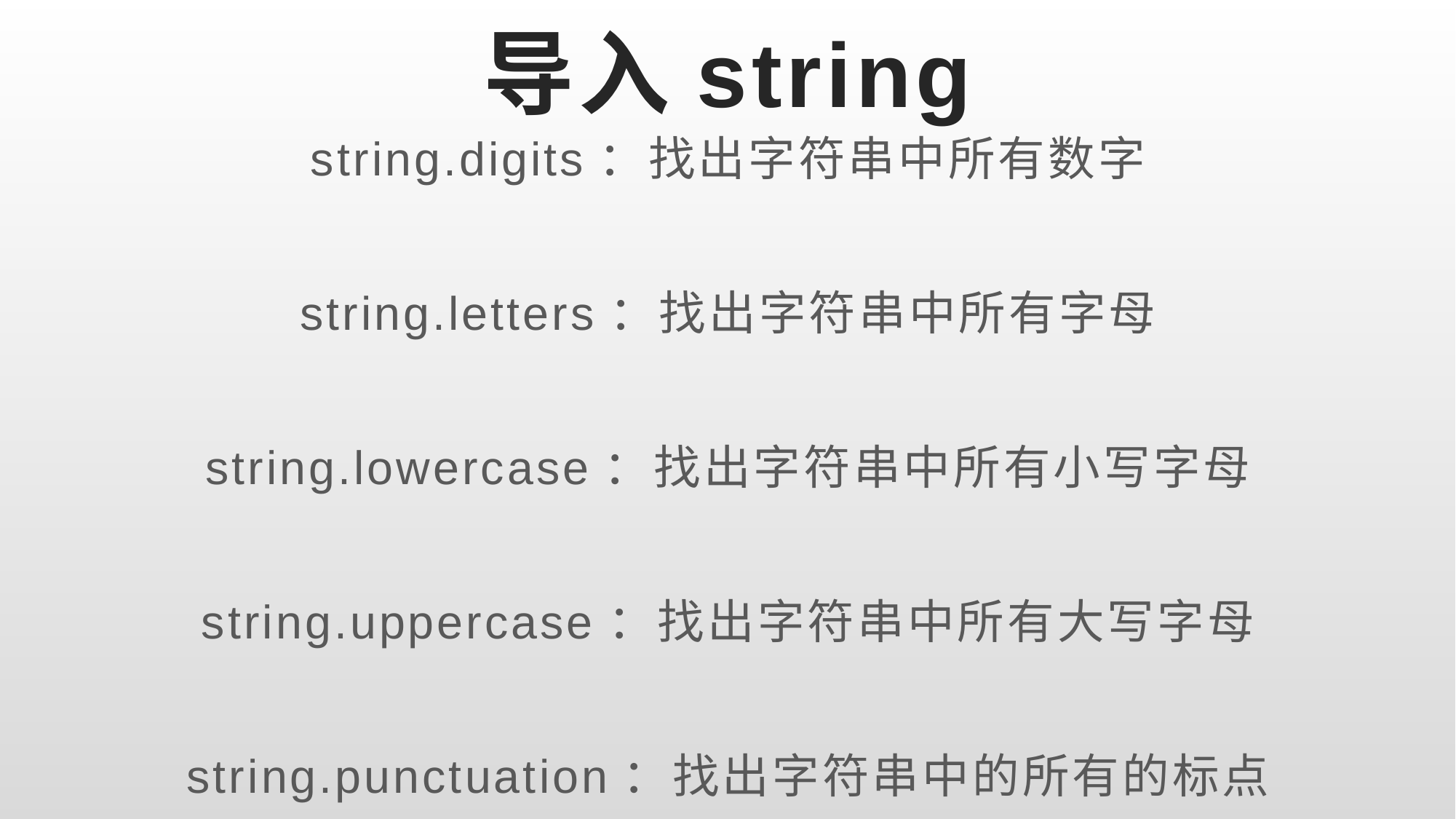

# 导入string
string.digits：找出字符串中所有数字

string.letters：找出字符串中所有字母

string.lowercase：找出字符串中所有小写字母

string.uppercase：找出字符串中所有大写字母

string.punctuation：找出字符串中的所有的标点